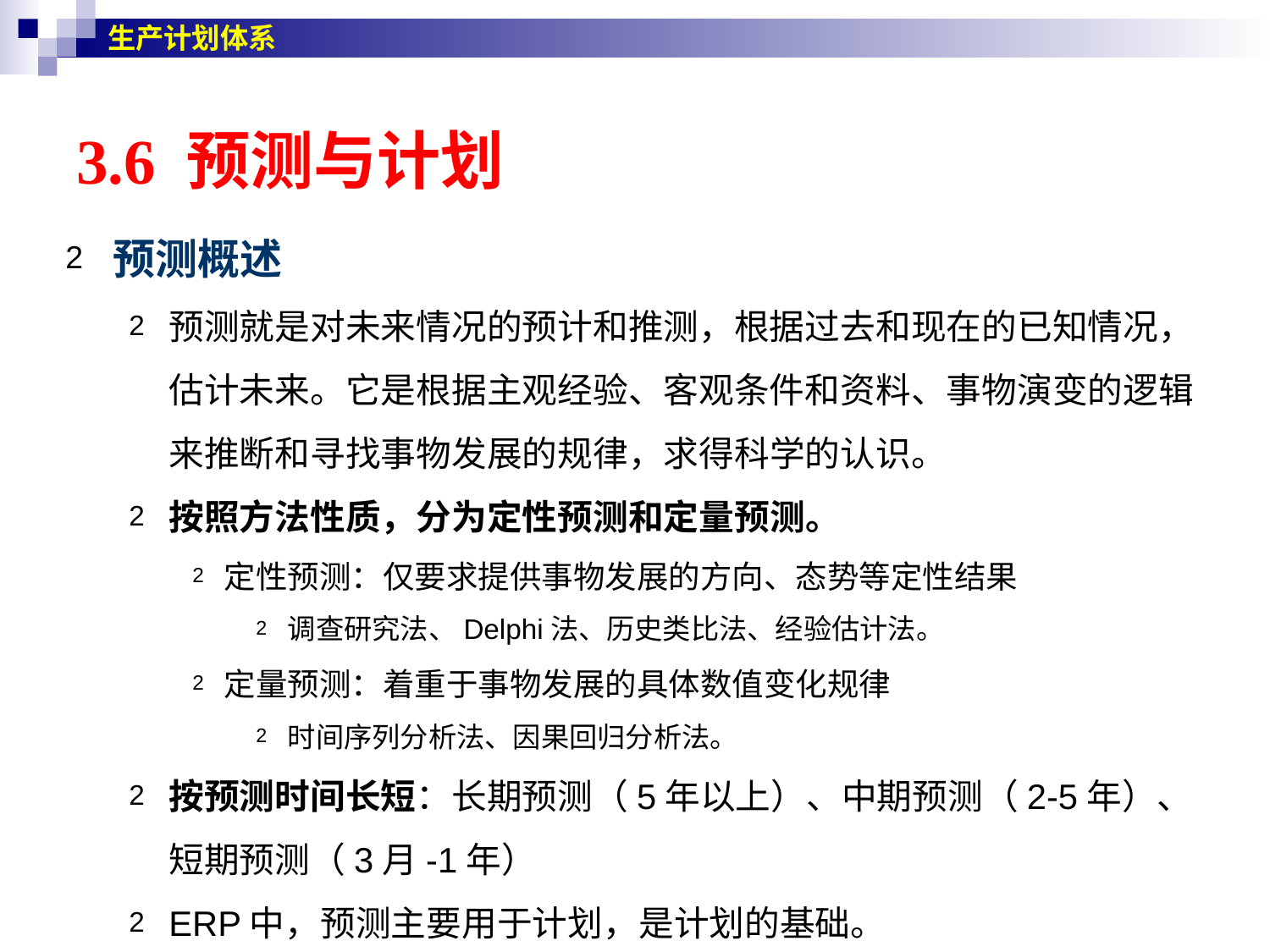

生产计划体系
# 3.6 预测与计划
预测概述
预测就是对未来情况的预计和推测，根据过去和现在的已知情况，估计未来。它是根据主观经验、客观条件和资料、事物演变的逻辑来推断和寻找事物发展的规律，求得科学的认识。
按照方法性质，分为定性预测和定量预测。
定性预测：仅要求提供事物发展的方向、态势等定性结果
调查研究法、Delphi法、历史类比法、经验估计法。
定量预测：着重于事物发展的具体数值变化规律
时间序列分析法、因果回归分析法。
按预测时间长短：长期预测（5年以上）、中期预测（2-5年）、短期预测（3月-1年）
ERP中，预测主要用于计划，是计划的基础。